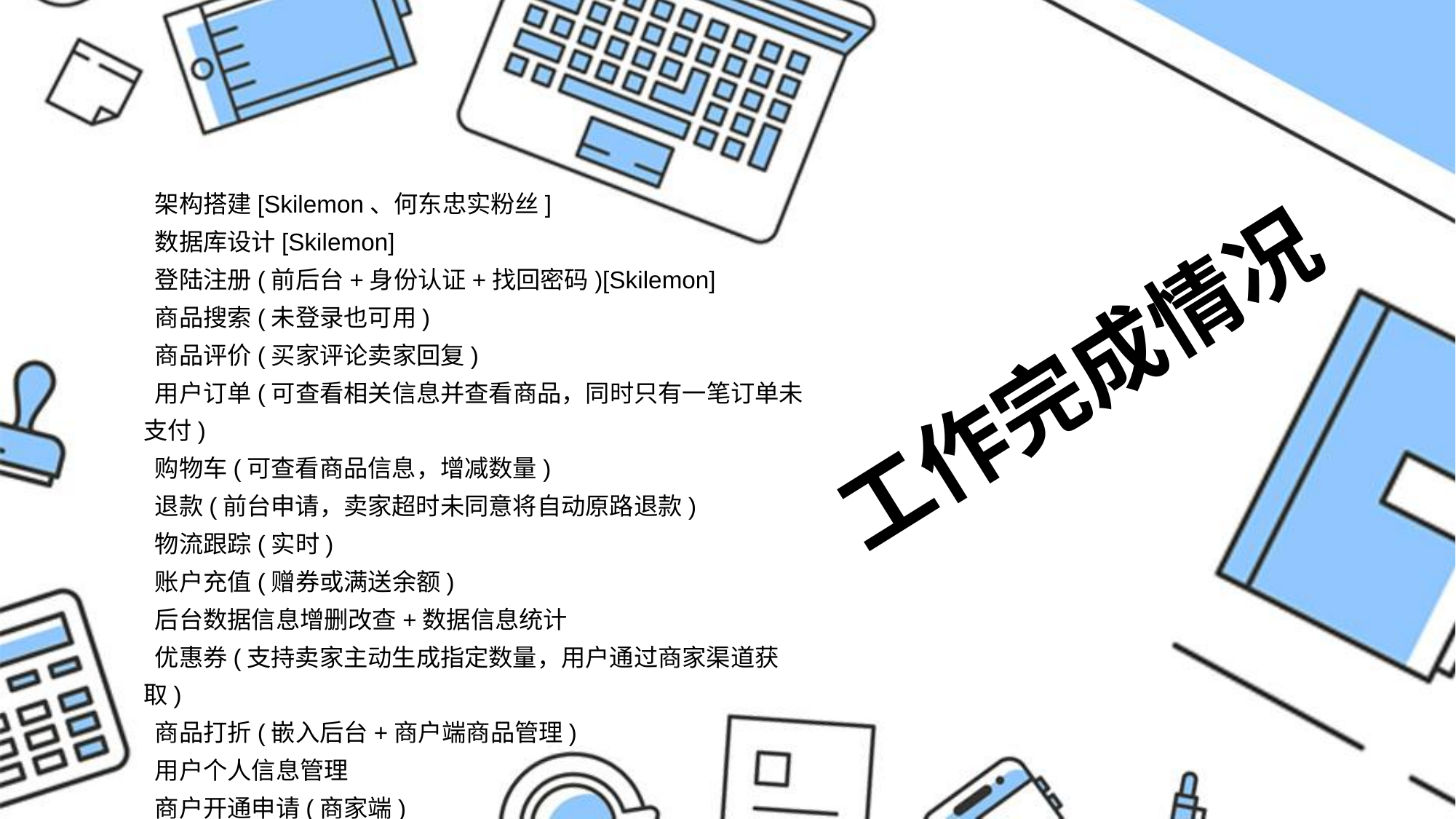

架构搭建[Skilemon、何东忠实粉丝]
 数据库设计[Skilemon]
 登陆注册(前后台+身份认证+找回密码)[Skilemon]
 商品搜索(未登录也可用)
 商品评价(买家评论卖家回复)
 用户订单(可查看相关信息并查看商品，同时只有一笔订单未支付)
 购物车(可查看商品信息，增减数量)
 退款(前台申请，卖家超时未同意将自动原路退款)
 物流跟踪(实时)
 账户充值(赠券或满送余额)
 后台数据信息增删改查+数据信息统计
 优惠券(支持卖家主动生成指定数量，用户通过商家渠道获取)
 商品打折(嵌入后台+商户端商品管理)
 用户个人信息管理
 商户开通申请(商家端)
工作完成情况